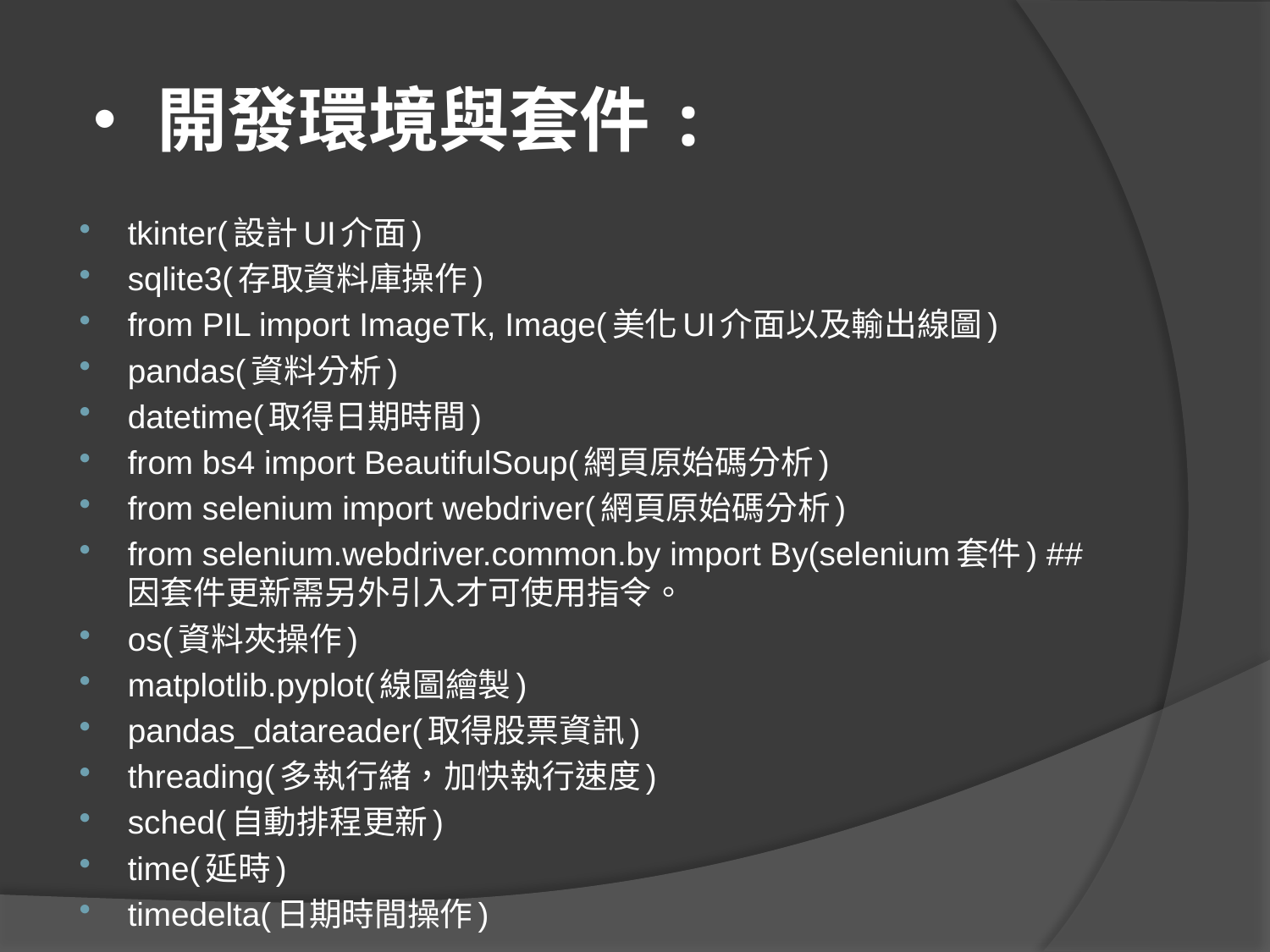

# ‧開發環境與套件:
tkinter(設計UI介面)
sqlite3(存取資料庫操作)
from PIL import ImageTk, Image(美化UI介面以及輸出線圖)
pandas(資料分析)
datetime(取得日期時間)
from bs4 import BeautifulSoup(網頁原始碼分析)
from selenium import webdriver(網頁原始碼分析)
from selenium.webdriver.common.by import By(selenium套件) ##因套件更新需另外引入才可使用指令。
os(資料夾操作)
matplotlib.pyplot(線圖繪製)
pandas_datareader(取得股票資訊)
threading(多執行緒，加快執行速度)
sched(自動排程更新)
time(延時)
timedelta(日期時間操作)